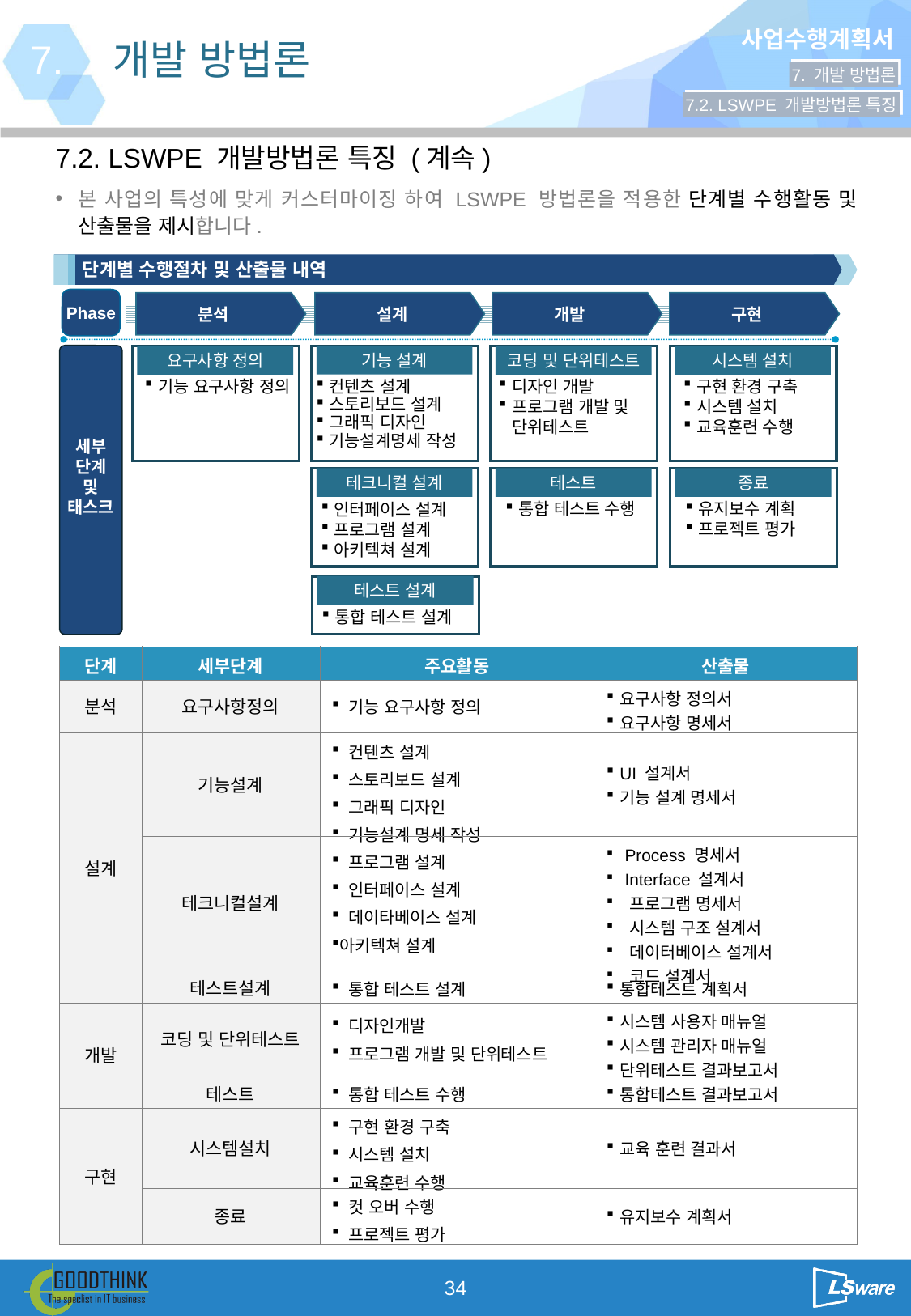

7.
개발 방법론
7. 개발 방법론
7.2. LSWPE 개발방법론 특징
7.2. LSWPE 개발방법론 특징 (계속)
본 사업의 특성에 맞게 커스터마이징 하여 LSWPE 방법론을 적용한 단계별 수행활동 및 산출물을 제시합니다.

단계별 수행절차 및 산출물 내역
Phase

분석

설계

개발

구현

세부
단계
및
태스크

기능 설계

요구사항 정의

코딩 및 단위테스트

시스템 설치
기능 요구사항 정의
디자인 개발
프로그램 개발 및
  단위테스트
구현 환경 구축
시스템 설치
교육훈련 수행
컨텐츠 설계
스토리보드 설계
그래픽 디자인
기능설계명세 작성

테크니컬 설계

테스트

종료
유지보수 계획
프로젝트 평가
통합 테스트 수행
인터페이스 설계
프로그램 설계
아키텍쳐 설계
테스트 설계

통합 테스트 설계
| 단계 | 세부단계 | 주요활동 | 산출물 |
| --- | --- | --- | --- |
| 분석 | 요구사항정의 | 기능 요구사항 정의 | 요구사항 정의서 요구사항 명세서 |
| 설계 | 기능설계 | 컨텐츠 설계 스토리보드 설계 그래픽 디자인 기능설계 명세 작성 | UI 설계서 기능 설계 명세서 |
|  | 테크니컬설계 | 프로그램 설계 인터페이스 설계 데이타베이스 설계 아키텍쳐 설계 | Process 명세서 Interface 설계서 프로그램 명세서 시스템 구조 설계서 데이터베이스 설계서 코드 설계서 |
|  | 테스트설계 | 통합 테스트 설계 | 통합테스트 계획서 |
| 개발 | 코딩 및 단위테스트 | 디자인개발 프로그램 개발 및 단위테스트 | 시스템 사용자 매뉴얼 시스템 관리자 매뉴얼 단위테스트 결과보고서 |
|  | 테스트 | 통합 테스트 수행 | 통합테스트 결과보고서 |
| 구현 | 시스템설치 | 구현 환경 구축 시스템 설치 교육훈련 수행 | 교육 훈련 결과서 |
|  | 종료 | 컷 오버 수행 프로젝트 평가 | 유지보수 계획서 |